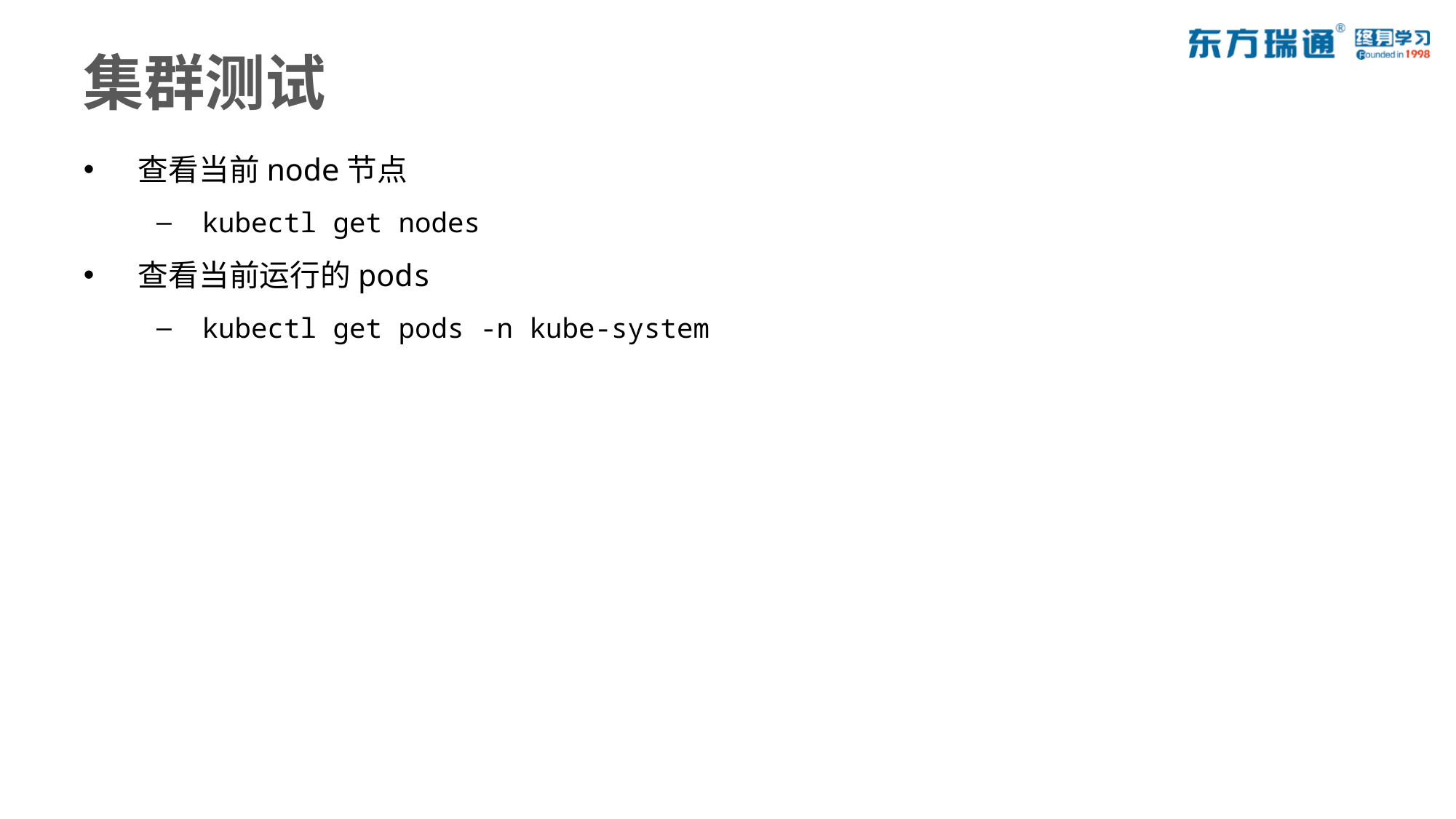

# 集群测试
查看当前node节点
kubectl get nodes
查看当前运行的pods
kubectl get pods -n kube-system